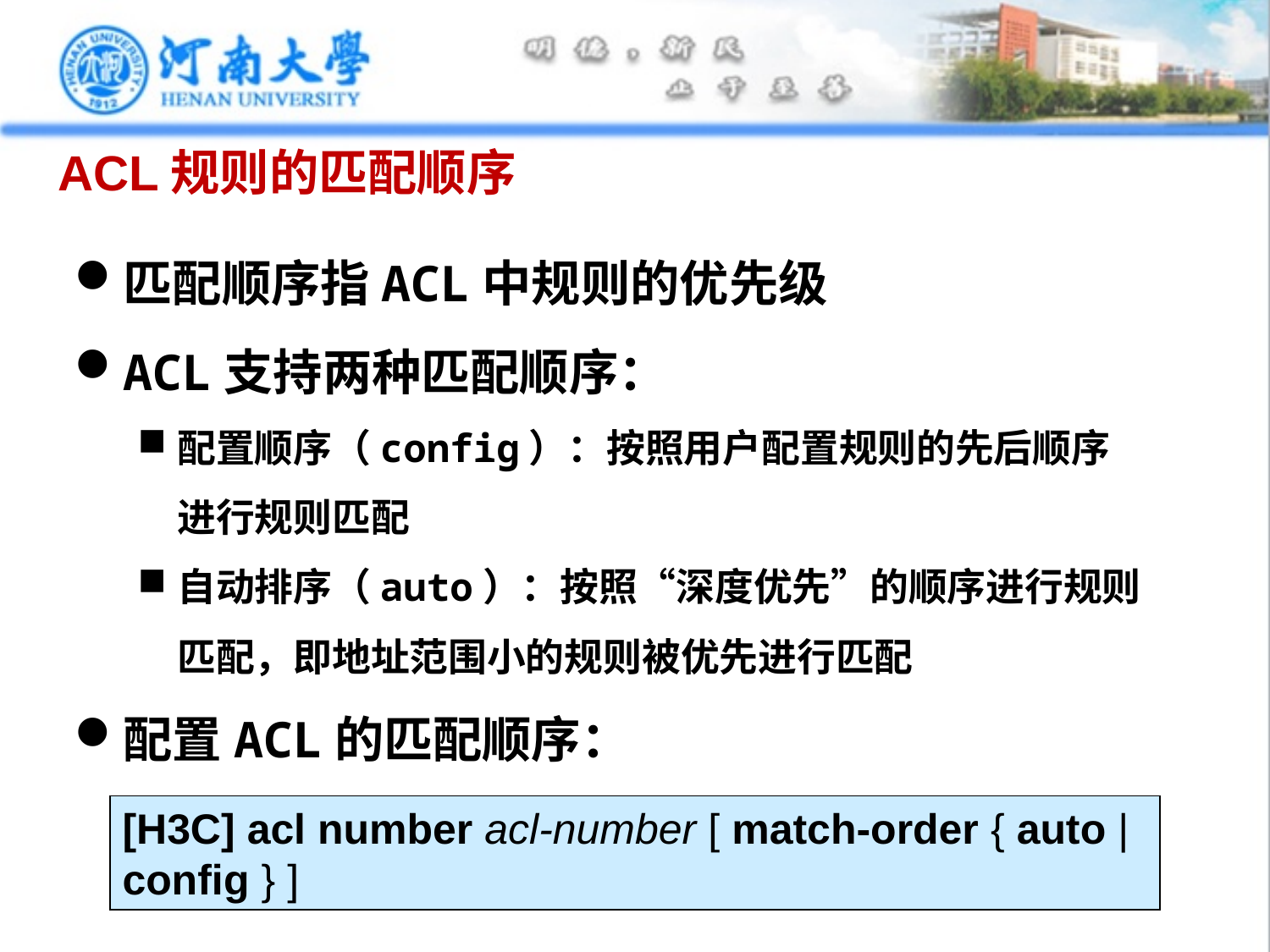

# ACL规则的匹配顺序
匹配顺序指ACL中规则的优先级
ACL支持两种匹配顺序：
配置顺序（config）：按照用户配置规则的先后顺序进行规则匹配
自动排序（auto）：按照“深度优先”的顺序进行规则匹配，即地址范围小的规则被优先进行匹配
配置ACL的匹配顺序：
[H3C] acl number acl-number [ match-order { auto | config } ]